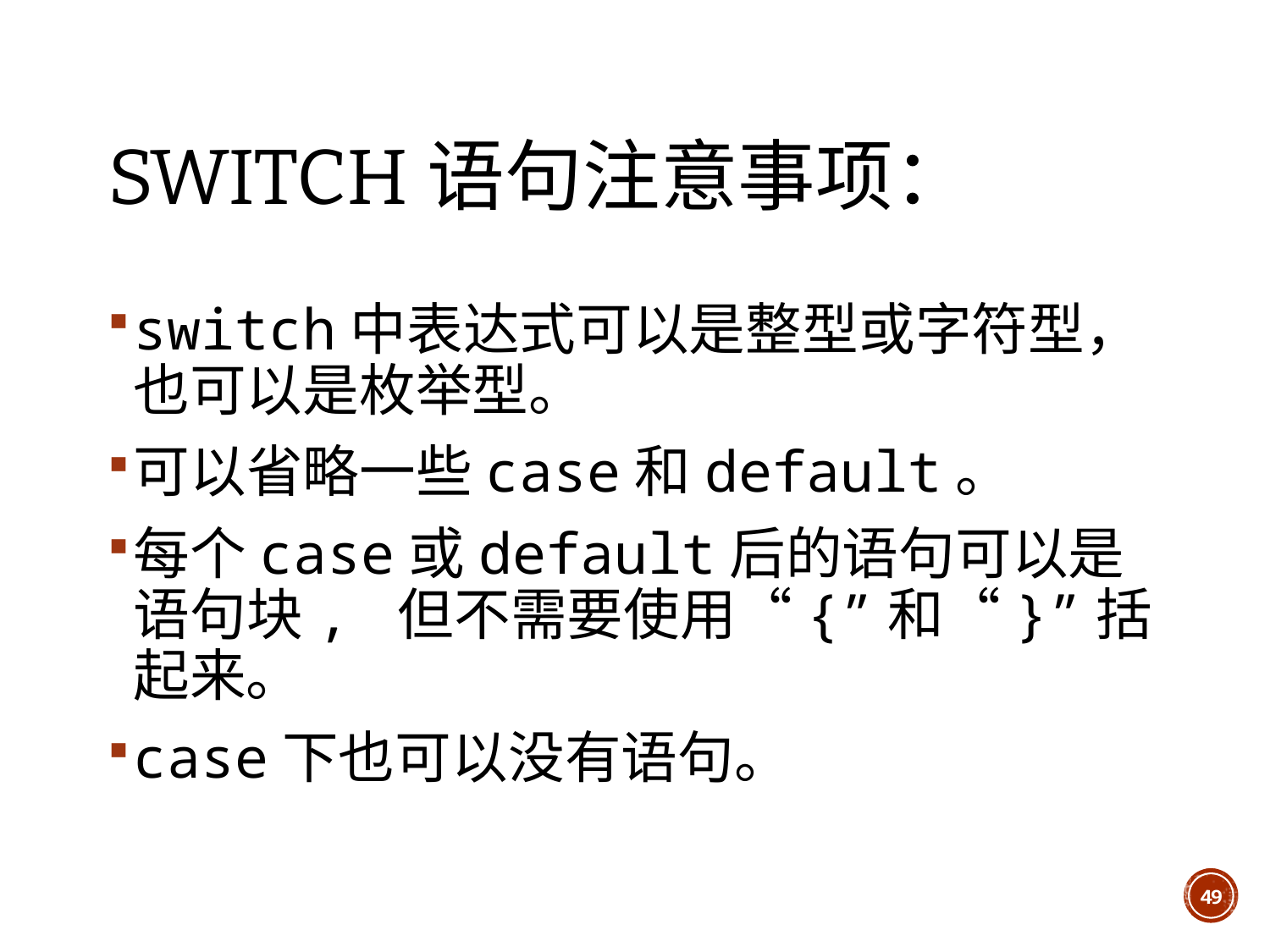

# switch语句注意事项：
switch中表达式可以是整型或字符型，也可以是枚举型。
可以省略一些case和default。
每个case或default后的语句可以是语句块, 但不需要使用“{”和“}”括起来。
case下也可以没有语句。

49